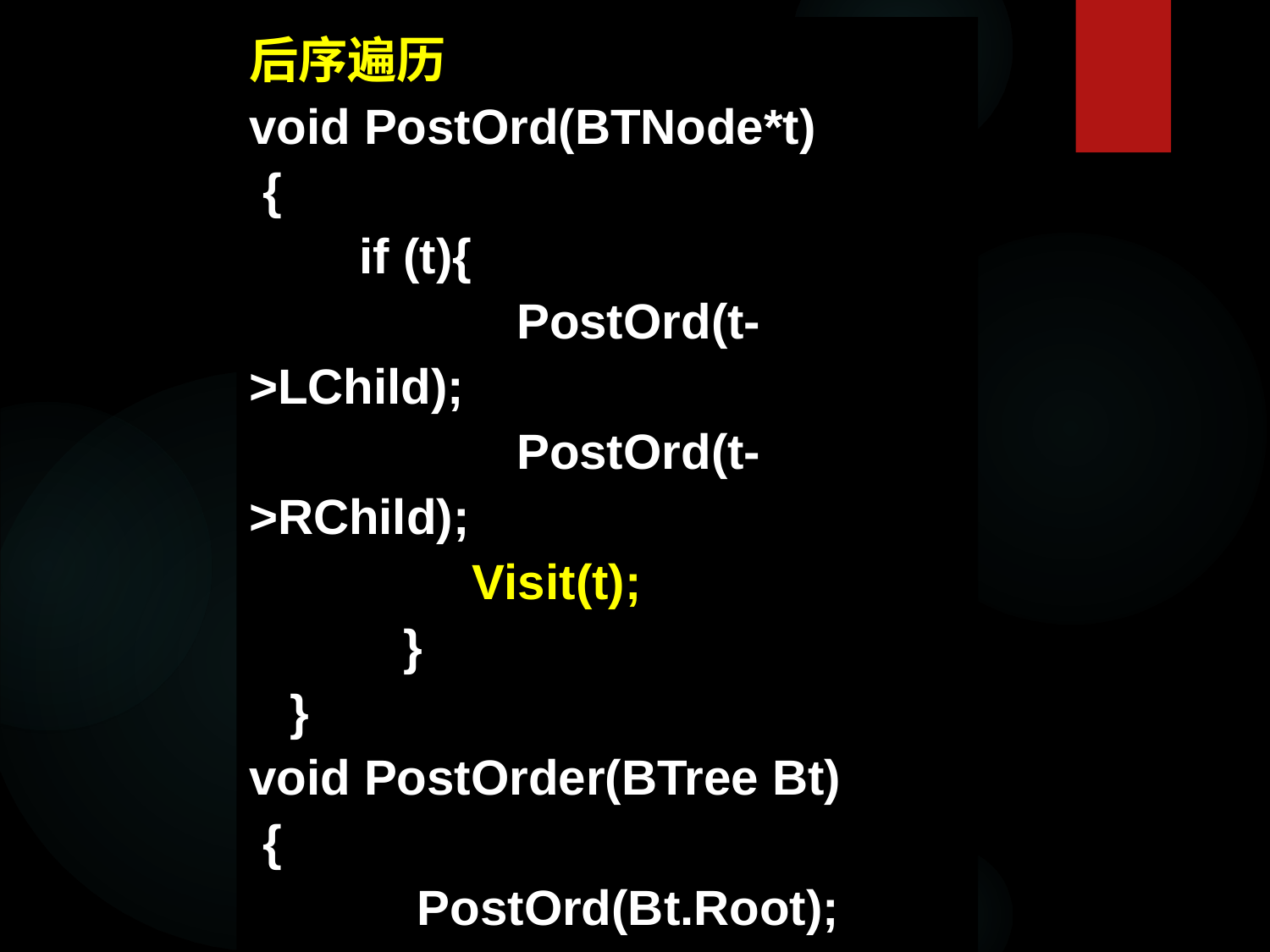

后序遍历
void PostOrd(BTNode*t)
 {
        if (t){
		 PostOrd(t->LChild);
		 PostOrd(t->RChild);
	       Visit(t);
	  }
   }
void PostOrder(BTree Bt)
 {
	   PostOrd(Bt.Root);
 }